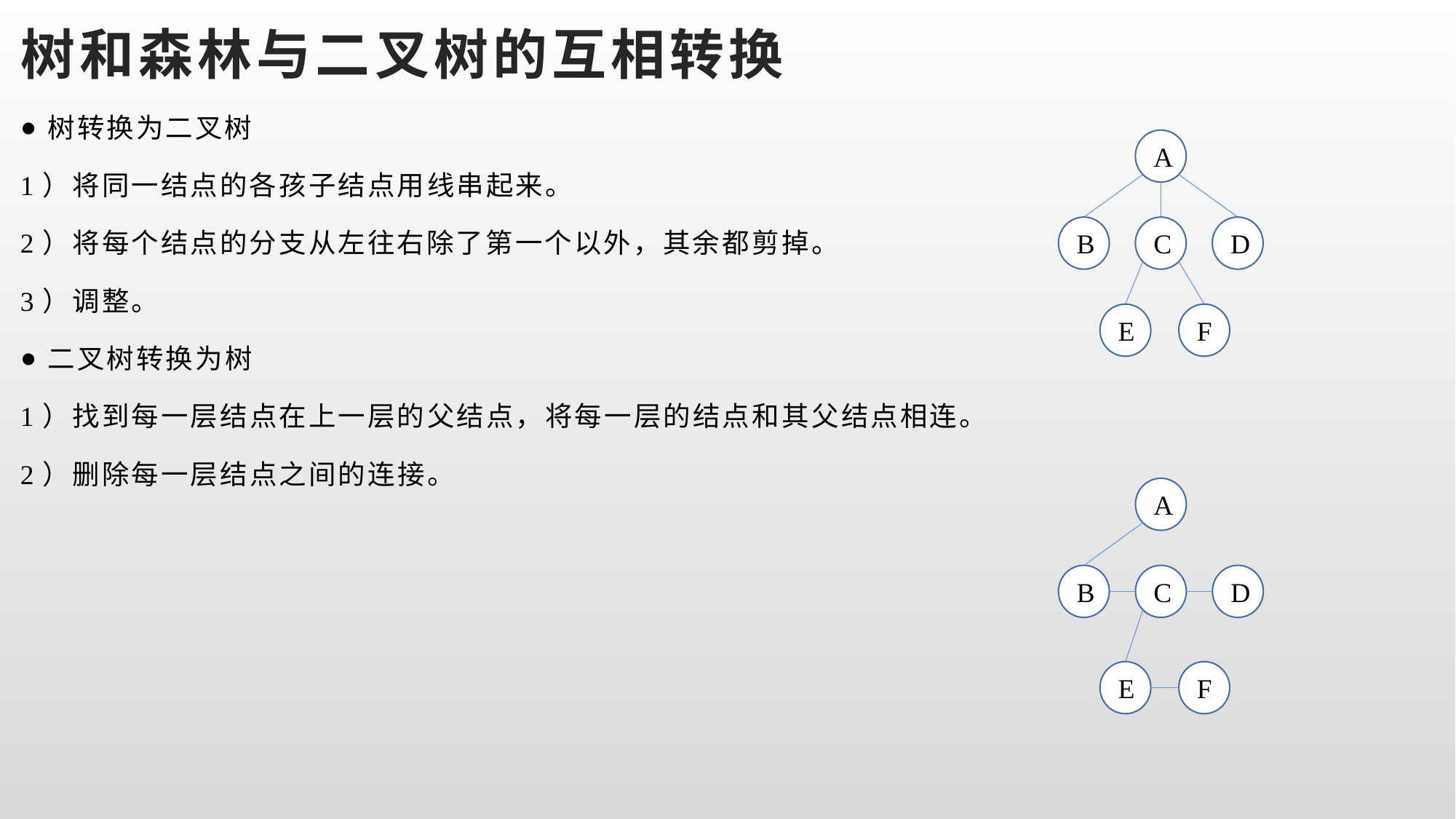

# 树和森林与二叉树的互相转换
树转换为二叉树
1）将同一结点的各孩子结点用线串起来。
2）将每个结点的分支从左往右除了第一个以外，其余都剪掉。
3）调整。
二叉树转换为树
1）找到每一层结点在上一层的父结点，将每一层的结点和其父结点相连。
2）删除每一层结点之间的连接。

A
B
C
D
E
F
A
B
C
D
E
F